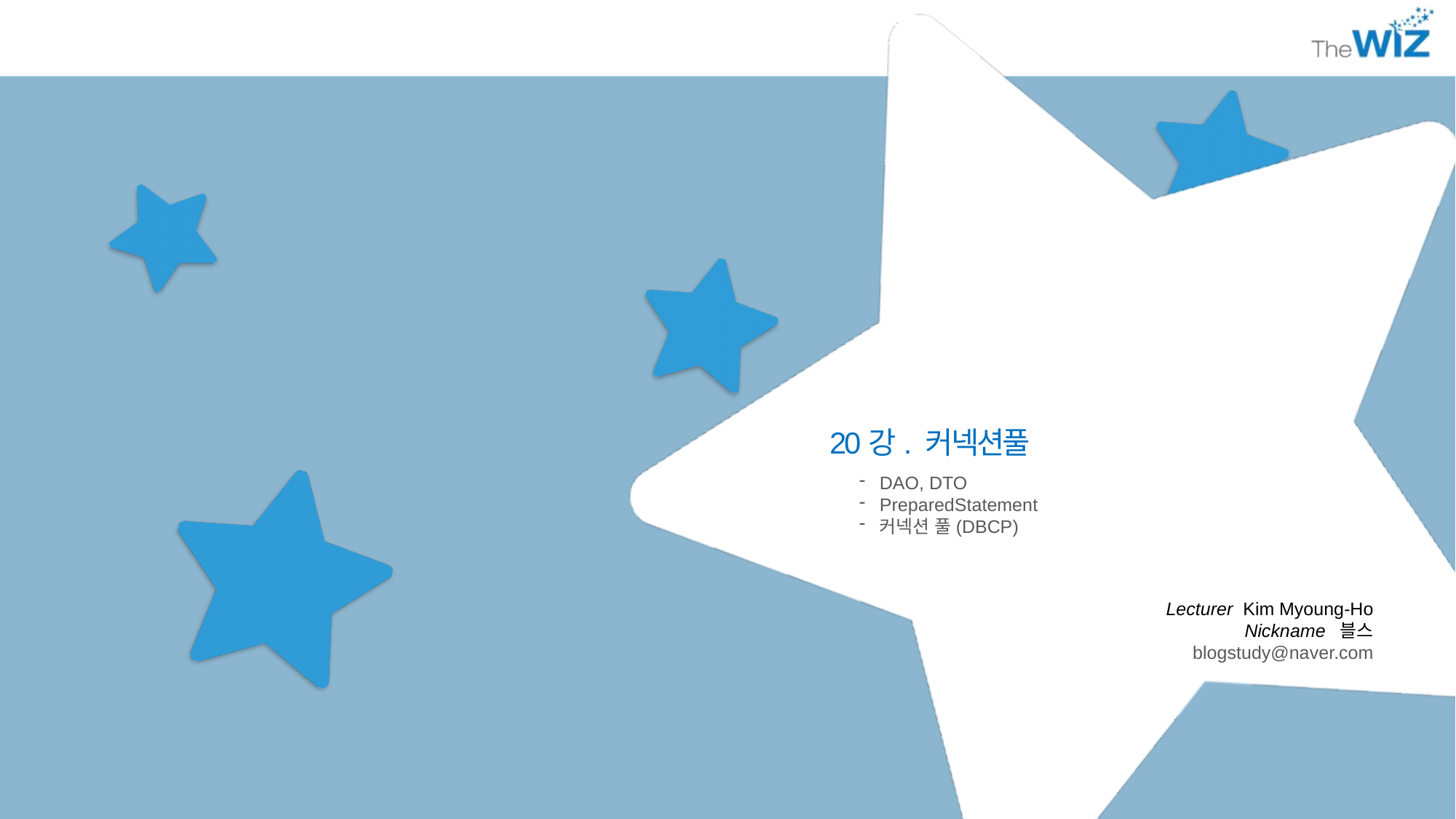

20강. 커넥션풀
DAO, DTO
PreparedStatement
커넥션 풀(DBCP)
Lecturer  Kim Myoung-Ho
Nickname  블스
blogstudy@naver.com